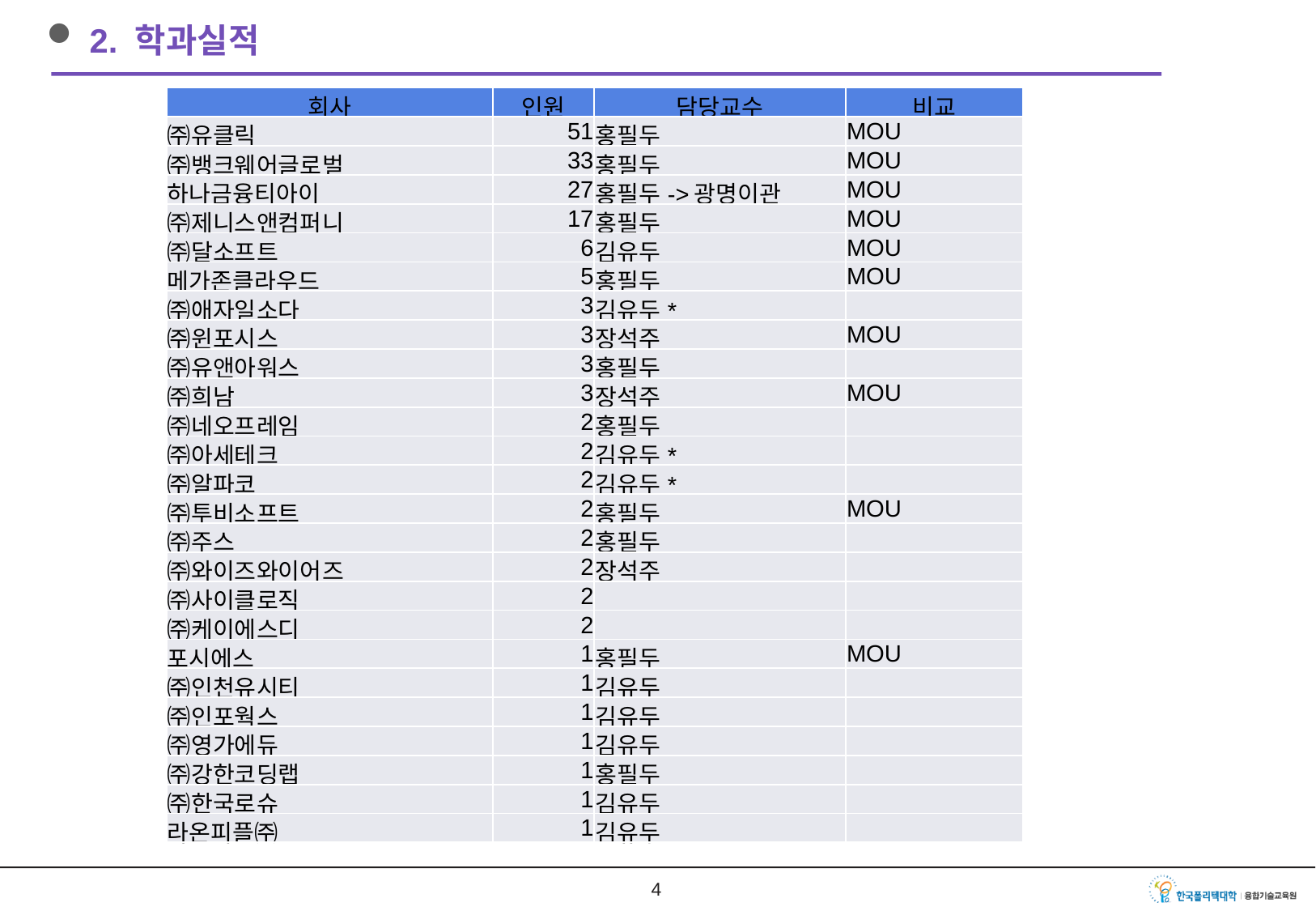

2. 학과실적
| 회사 | 인원 | 담당교수 | 비교 |
| --- | --- | --- | --- |
| ㈜유클릭 | 51 | 홍필두 | MOU |
| ㈜뱅크웨어글로벌 | 33 | 홍필두 | MOU |
| 하나금융티아이 | 27 | 홍필두->광명이관 | MOU |
| ㈜제니스앤컴퍼니 | 17 | 홍필두 | MOU |
| ㈜달소프트 | 6 | 김유두 | MOU |
| 메가존클라우드 | 5 | 홍필두 | MOU |
| ㈜애자일소다 | 3 | 김유두\* |  |
| ㈜윈포시스 | 3 | 장석주 | MOU |
| ㈜유앤아워스 | 3 | 홍필두 |  |
| ㈜희남 | 3 | 장석주 | MOU |
| ㈜네오프레임 | 2 | 홍필두 |  |
| ㈜아세테크 | 2 | 김유두\* |  |
| ㈜알파코 | 2 | 김유두\* |  |
| ㈜투비소프트 | 2 | 홍필두 | MOU |
| ㈜주스 | 2 | 홍필두 |  |
| ㈜와이즈와이어즈 | 2 | 장석주 |  |
| ㈜사이클로직 | 2 |  |  |
| ㈜케이에스디 | 2 |  |  |
| 포시에스 | 1 | 홍필두 | MOU |
| ㈜인천유시티 | 1 | 김유두 |  |
| ㈜인포웍스 | 1 | 김유두 |  |
| ㈜영가에듀 | 1 | 김유두 |  |
| ㈜강한코딩랩 | 1 | 홍필두 |  |
| ㈜한국로슈 | 1 | 김유두 |  |
| 라온피플㈜ | 1 | 김유두 |  |
4